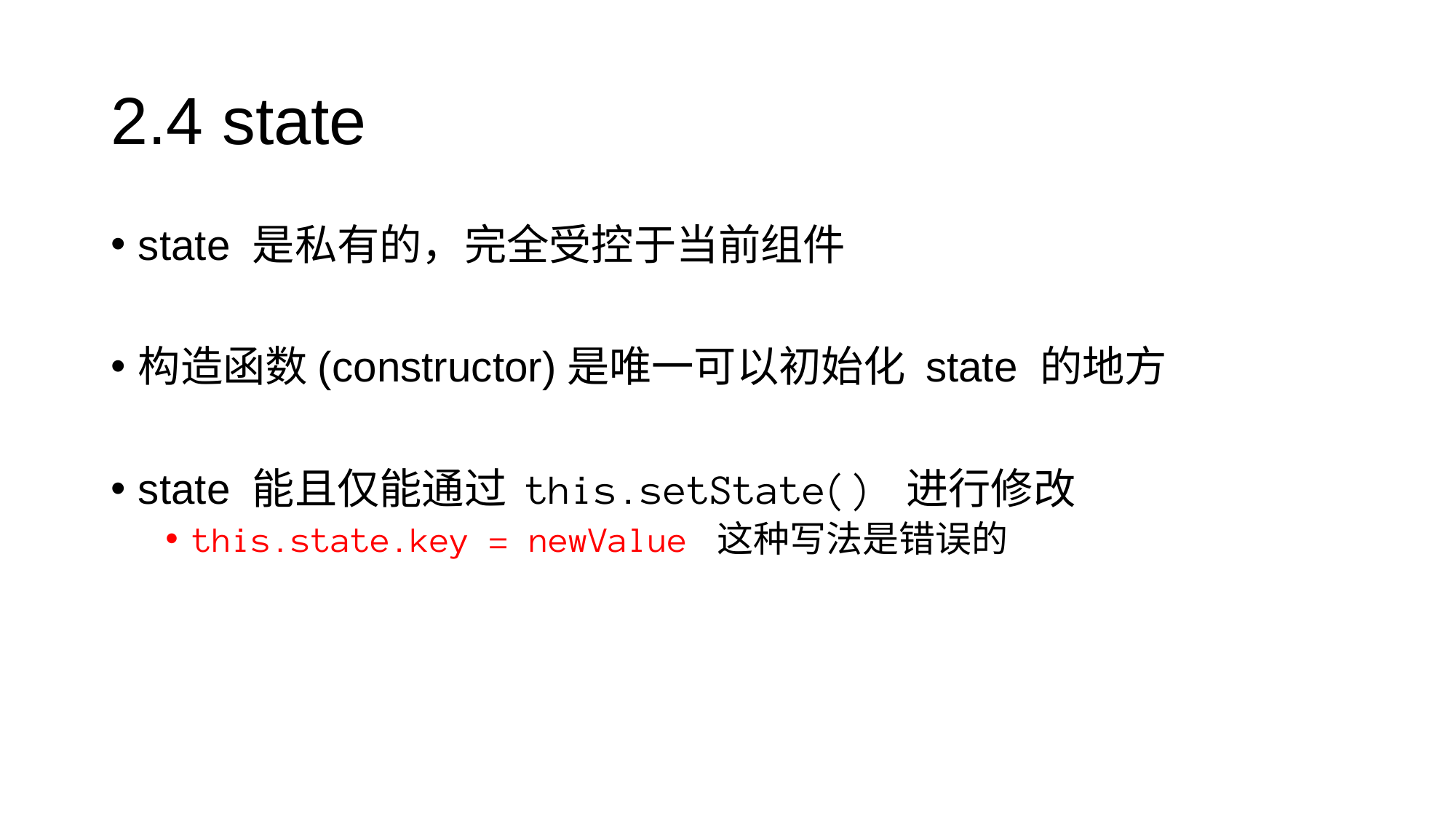

# 2.4 state
state 是私有的，完全受控于当前组件

构造函数(constructor)是唯一可以初始化 state 的地方

state 能且仅能通过 this.setState() 进行修改
this.state.key = newValue 这种写法是错误的